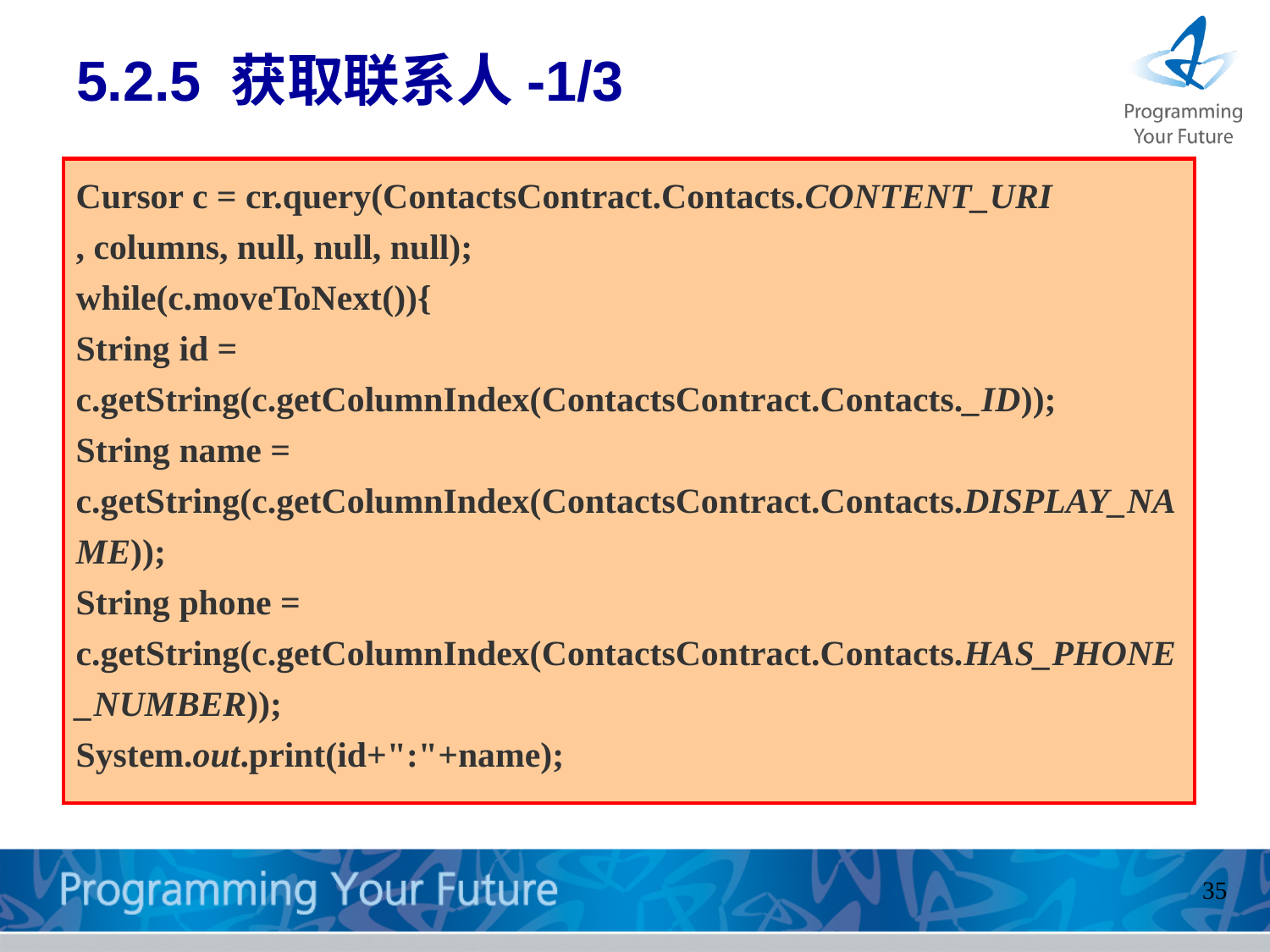

# 5.2.5 获取联系人-1/3
Cursor c = cr.query(ContactsContract.Contacts.CONTENT_URI
, columns, null, null, null);
while(c.moveToNext()){
String id = c.getString(c.getColumnIndex(ContactsContract.Contacts._ID));
String name = c.getString(c.getColumnIndex(ContactsContract.Contacts.DISPLAY_NAME));
String phone = c.getString(c.getColumnIndex(ContactsContract.Contacts.HAS_PHONE_NUMBER));
System.out.print(id+":"+name);